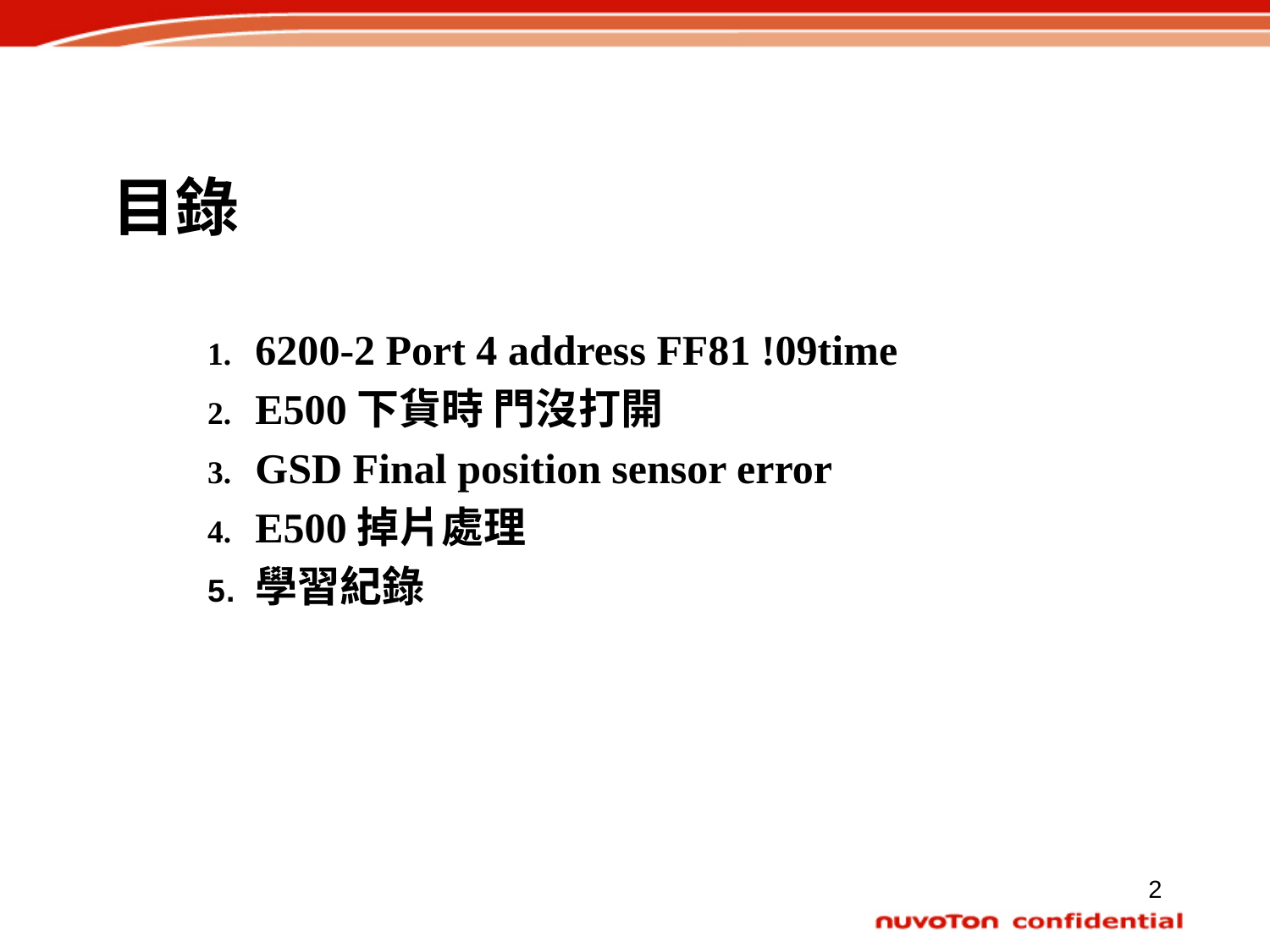

# 目錄
6200-2 Port 4 address FF81 !09time
E500下貨時 門沒打開
GSD Final position sensor error
E500掉片處理
學習紀錄
2